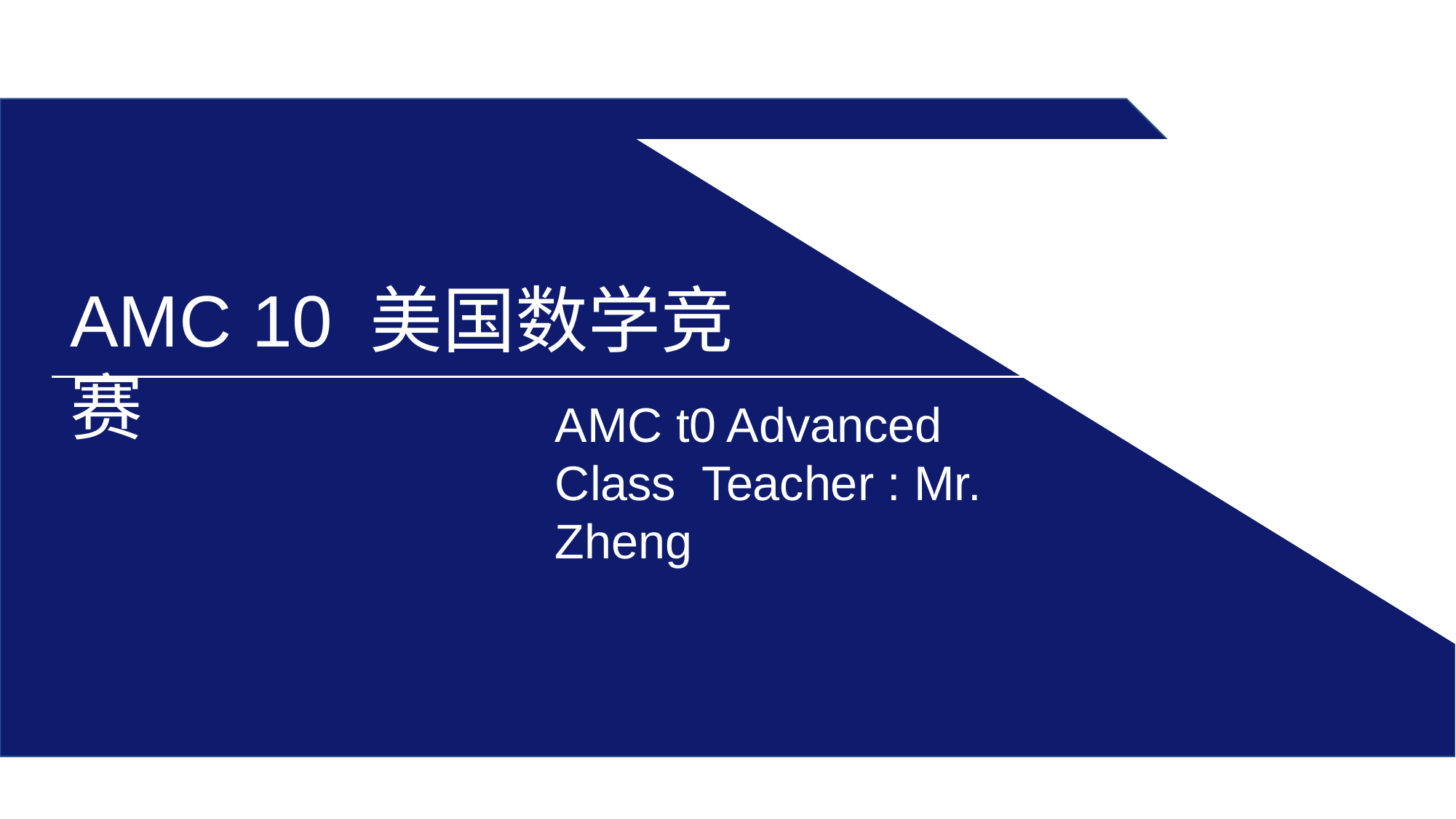

AMC 10 美国数学竞赛
AMC t0 Advanced Class  Teacher : Mr. Zheng